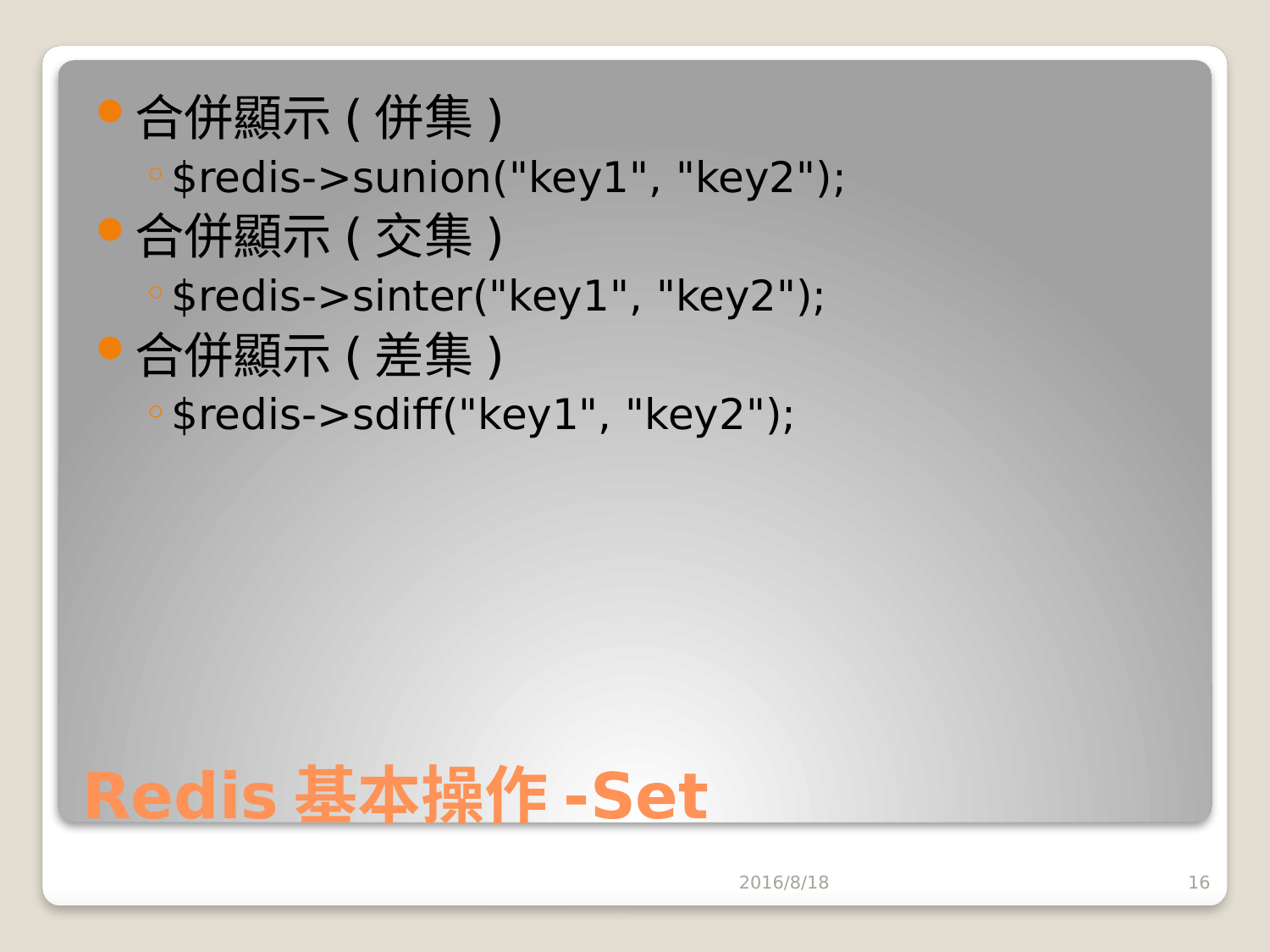

合併顯示(併集)
$redis->sunion("key1", "key2");
合併顯示(交集)
$redis->sinter("key1", "key2");
合併顯示(差集)
$redis->sdiff("key1", "key2");

# Redis基本操作-Set
2016/8/18
16